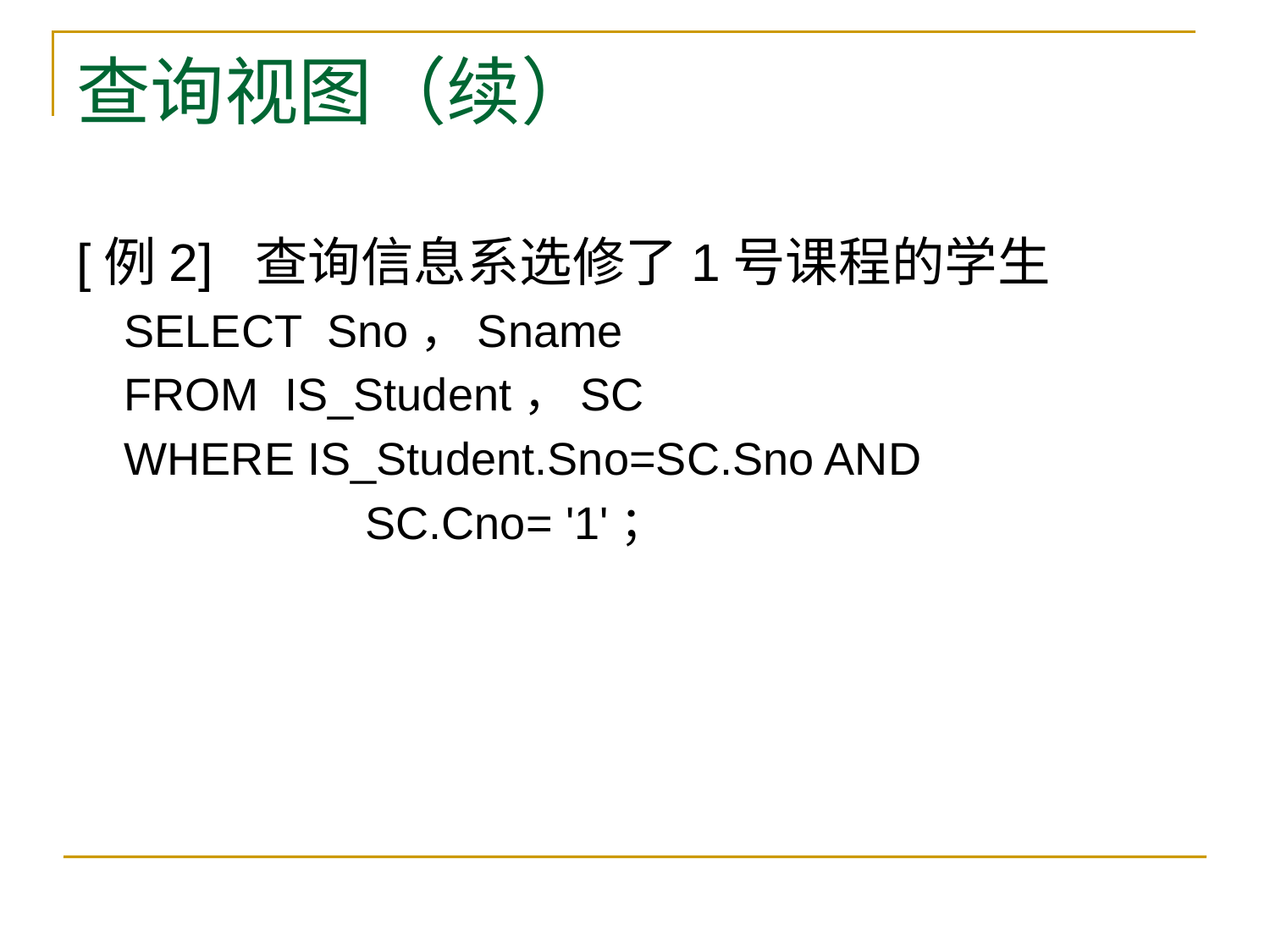

# 查询视图（续）
[例2]  查询信息系选修了1号课程的学生
SELECT  Sno，Sname
FROM  IS_Student，SC
WHERE IS_Student.Sno=SC.Sno AND
                   SC.Cno= '1'；